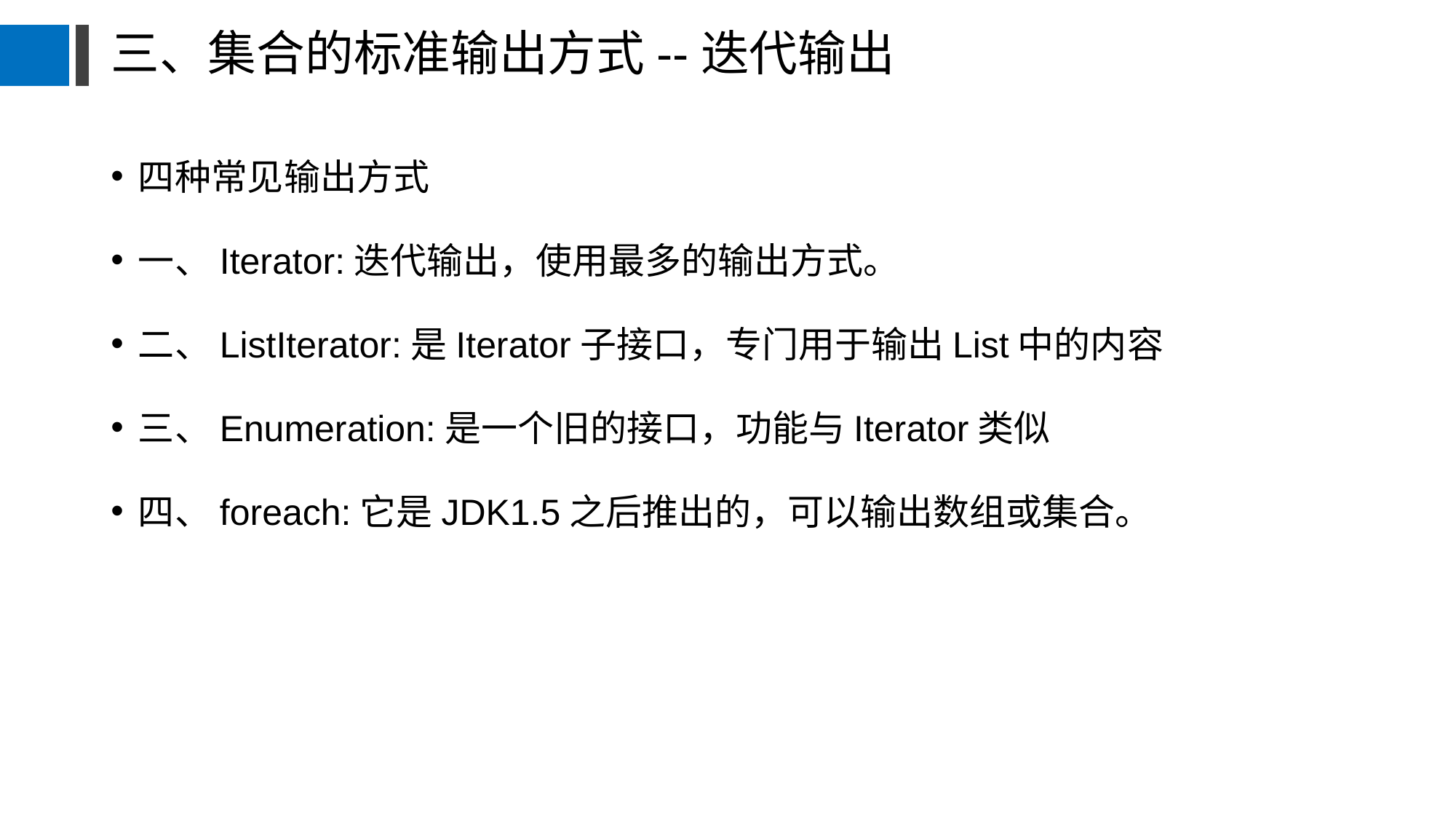

# 三、集合的标准输出方式--迭代输出
四种常见输出方式
一、Iterator:迭代输出，使用最多的输出方式。
二、ListIterator:是Iterator子接口，专门用于输出List中的内容
三、Enumeration:是一个旧的接口，功能与Iterator类似
四、foreach:它是JDK1.5之后推出的，可以输出数组或集合。